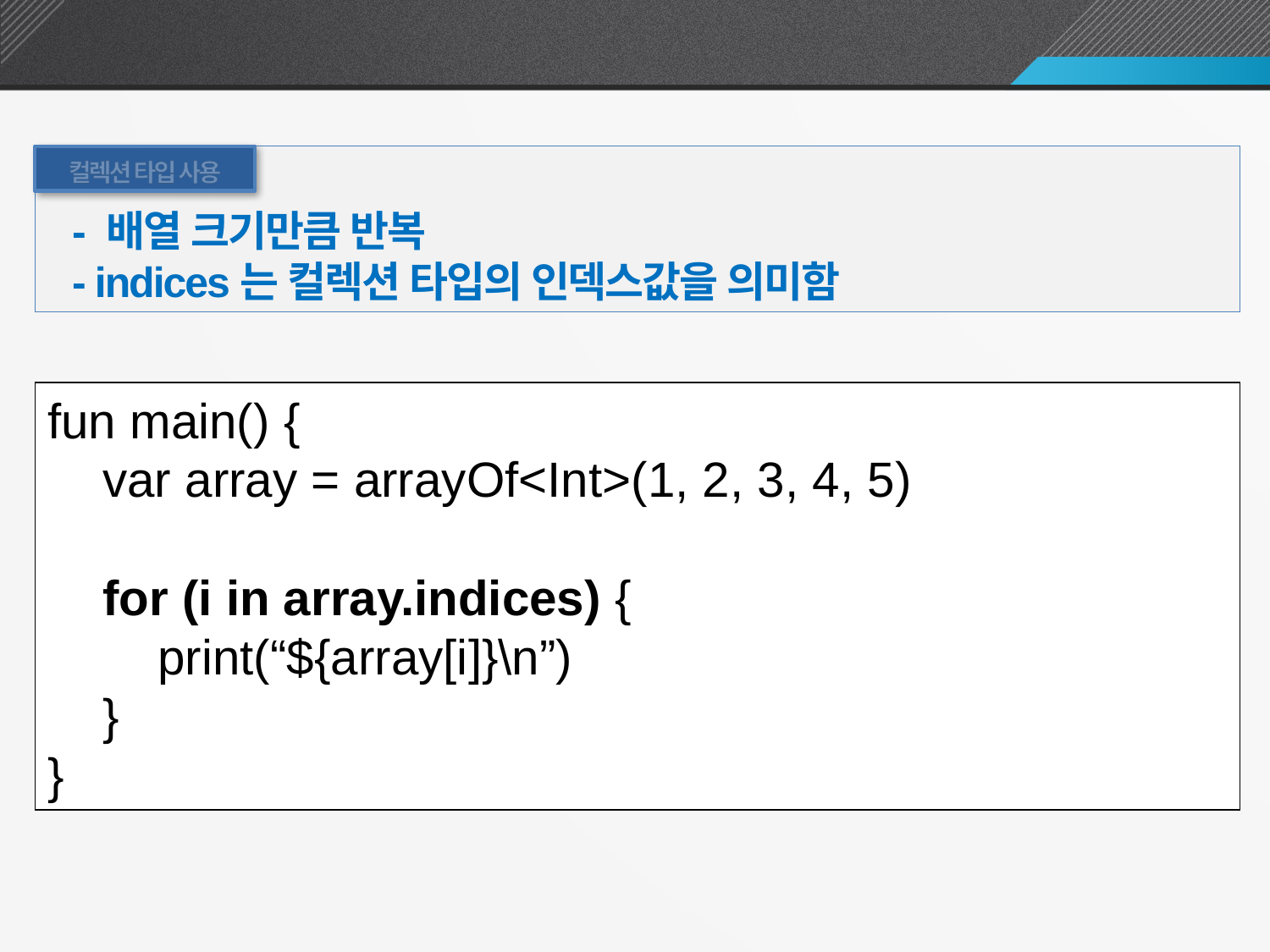

반복을 위해 컬랙션 타입 활용
컬렉션 타입 사용

- 배열 크기만큼 반복
- indices는 컬렉션 타입의 인덱스값을 의미함
fun main() {
    var array = arrayOf<Int>(1, 2, 3, 4, 5)

    for (i in array.indices) {
        print(“${array[i]}\n”)
    }
}